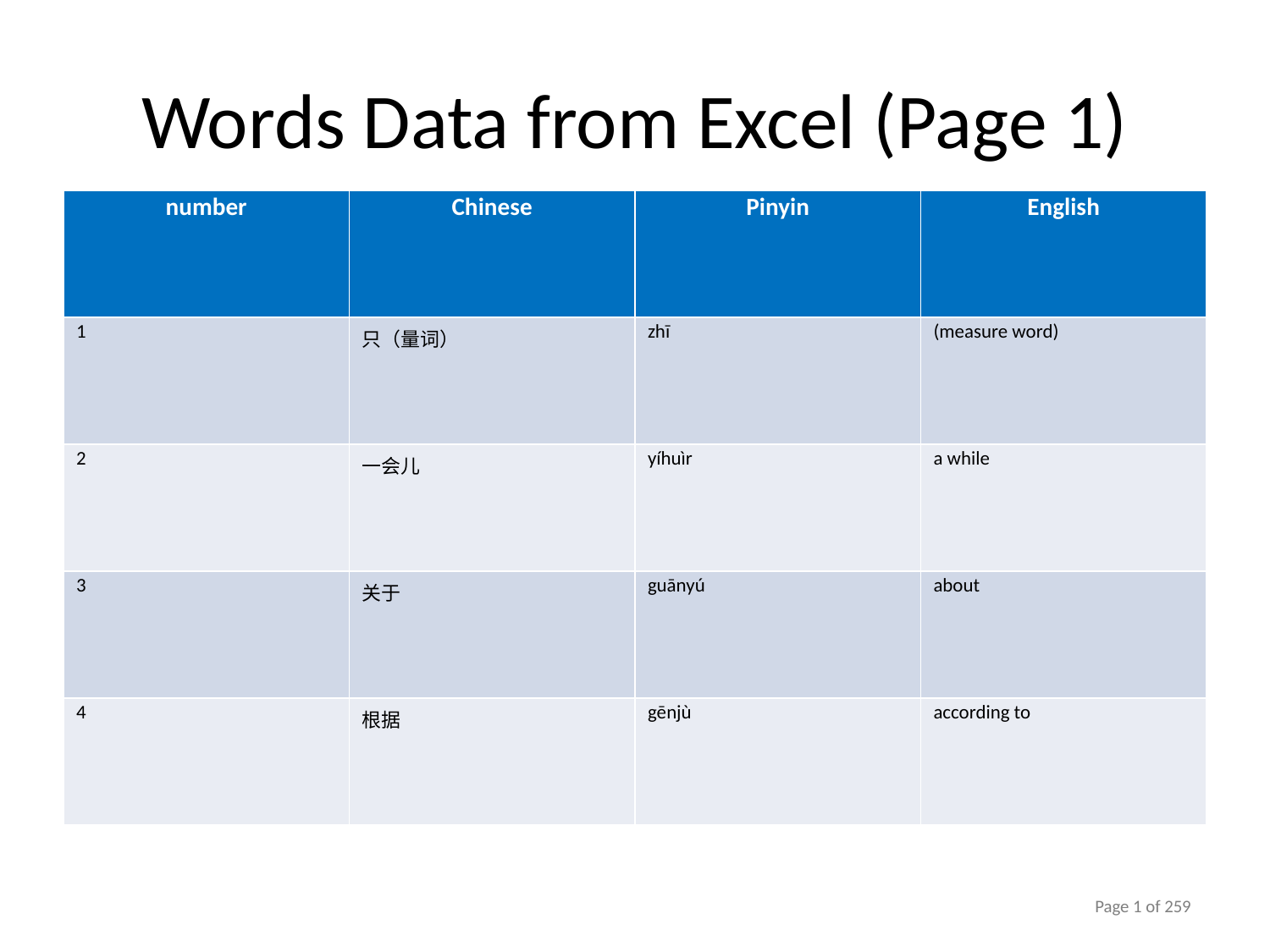

# Words Data from Excel (Page 1)
| number | Chinese | Pinyin | English |
| --- | --- | --- | --- |
| 1 | 只（量词） | zhī | (measure word) |
| 2 | 一会儿 | yíhuìr | a while |
| 3 | 关于 | guānyú | about |
| 4 | 根据 | gēnjù | according to |

Page 1 of 259